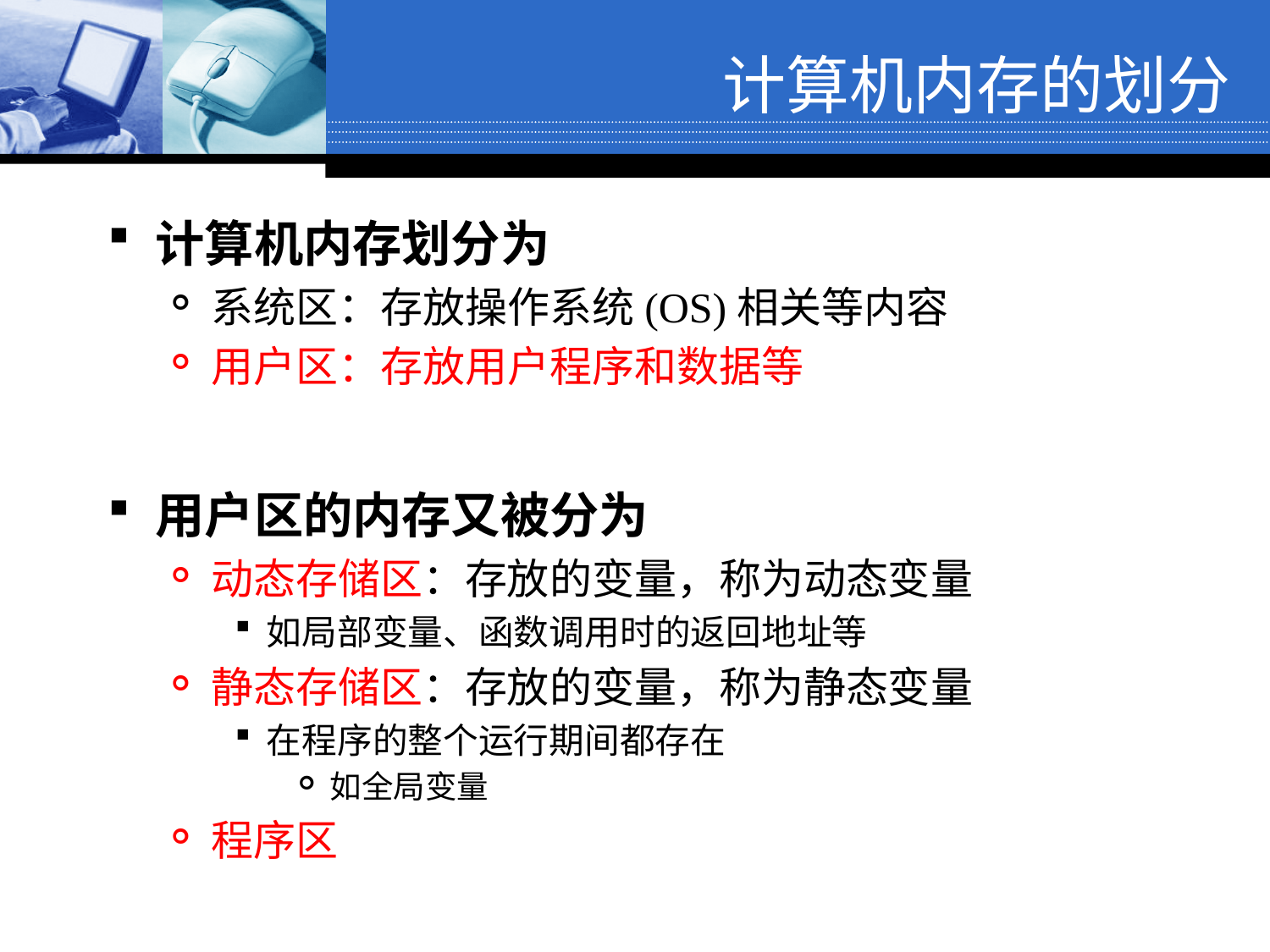

计算机内存的划分
计算机内存划分为
系统区：存放操作系统(OS)相关等内容
用户区：存放用户程序和数据等

用户区的内存又被分为
动态存储区：存放的变量，称为动态变量
如局部变量、函数调用时的返回地址等
静态存储区：存放的变量，称为静态变量
在程序的整个运行期间都存在
如全局变量
程序区